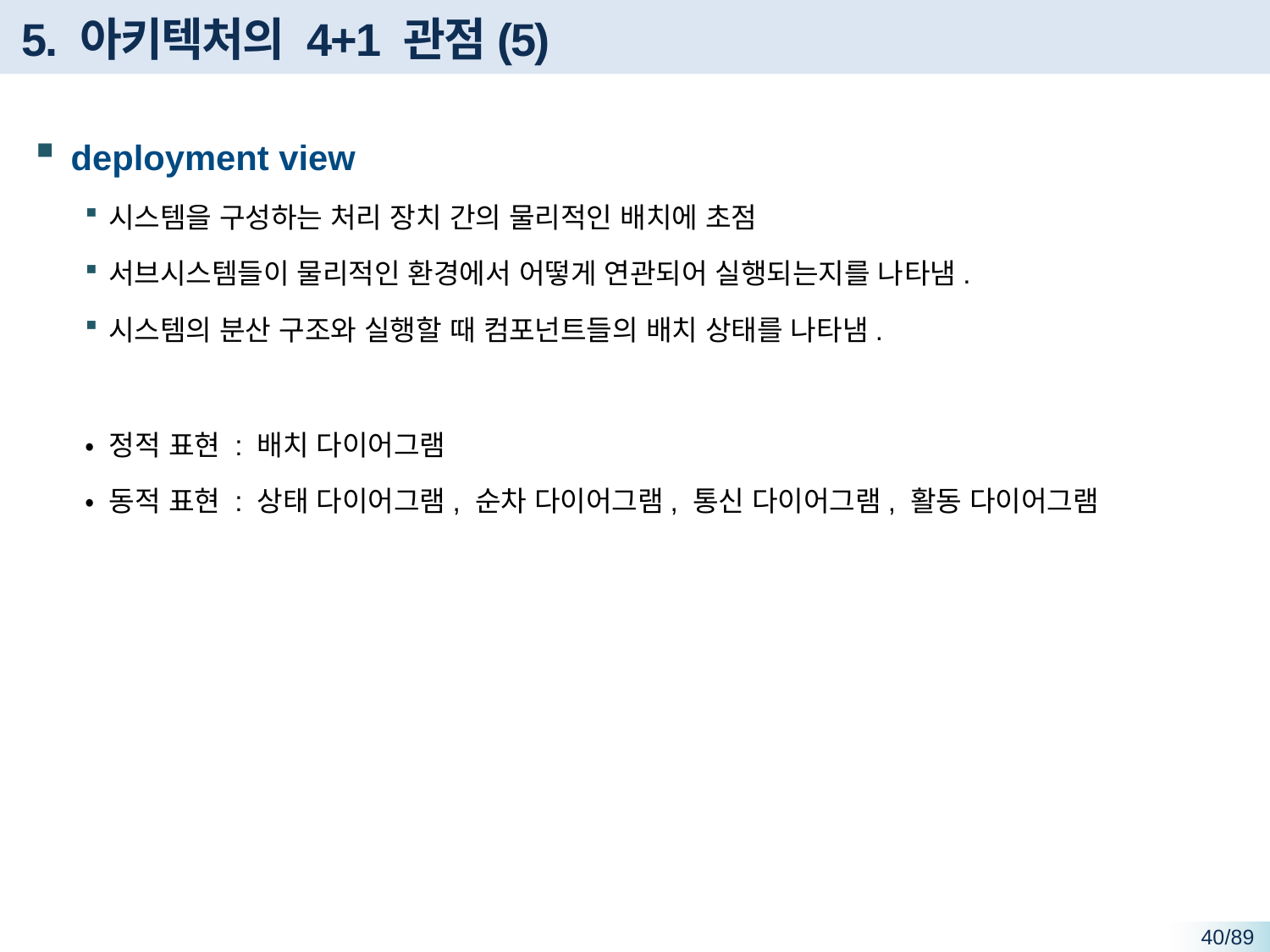

# 5. 아키텍처의 4+1 관점(5)
deployment view
시스템을 구성하는 처리 장치 간의 물리적인 배치에 초점
서브시스템들이 물리적인 환경에서 어떻게 연관되어 실행되는지를 나타냄.
시스템의 분산 구조와 실행할 때 컴포넌트들의 배치 상태를 나타냄.

• 정적 표현 : 배치 다이어그램
• 동적 표현 : 상태 다이어그램, 순차 다이어그램, 통신 다이어그램, 활동 다이어그램